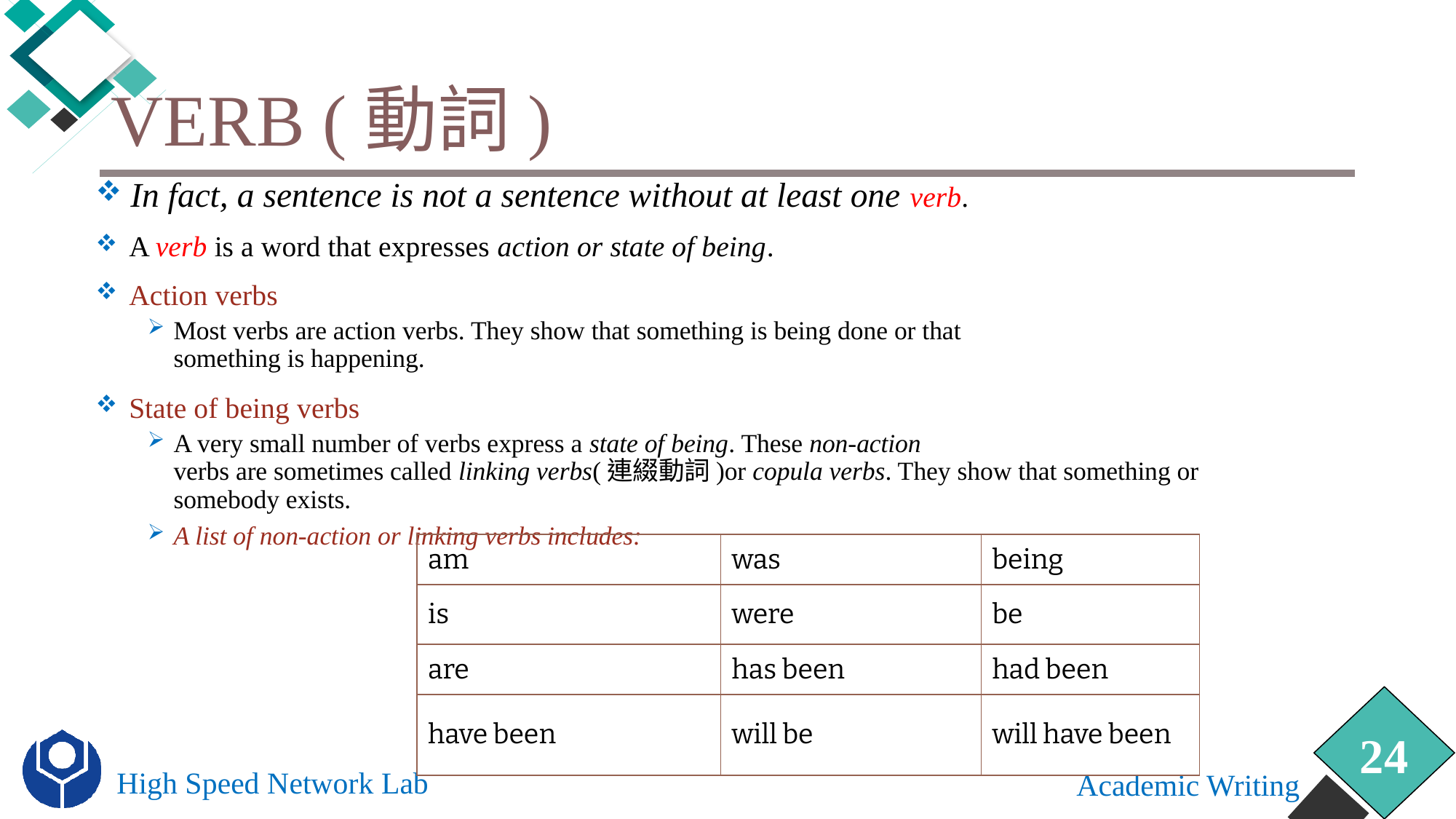

# Verb (動詞)
 In fact, a sentence is not a sentence without at least one verb.
 A verb is a word that expresses action or state of being.
 Action verbs
Most verbs are action verbs. They show that something is being done or that
something is happening.
 State of being verbs
A very small number of verbs express a state of being. These non-action
verbs are sometimes called linking verbs(連綴動詞)or copula verbs. They show that something or somebody exists.
A list of non-action or linking verbs includes:

| am | was | being |
| --- | --- | --- |
| is | were | be |
| are | has been | had been |
| have been | will be | will have been |